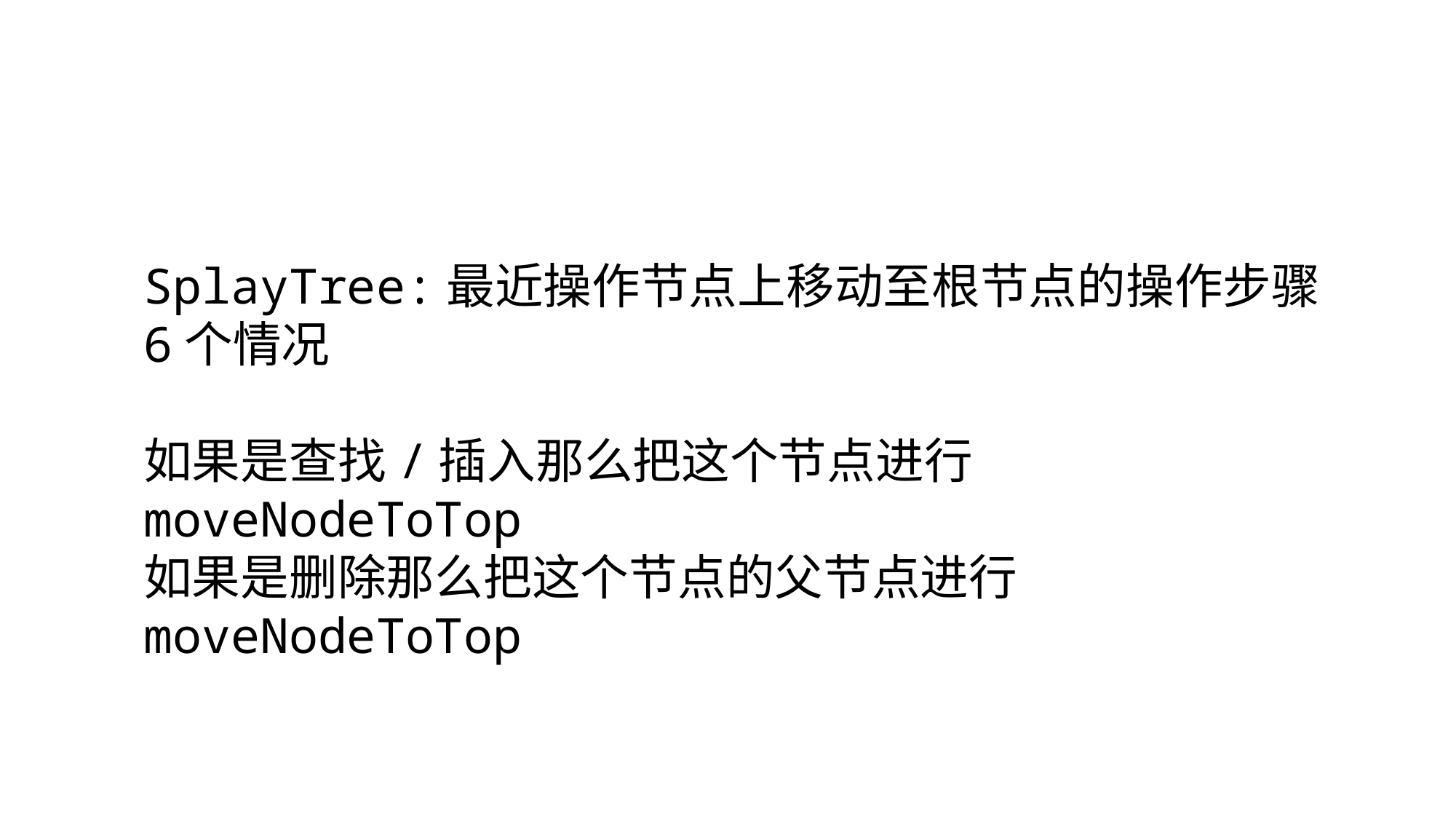

SplayTree:最近操作节点上移动至根节点的操作步骤
6个情况

如果是查找/插入那么把这个节点进行moveNodeToTop
如果是删除那么把这个节点的父节点进行moveNodeToTop